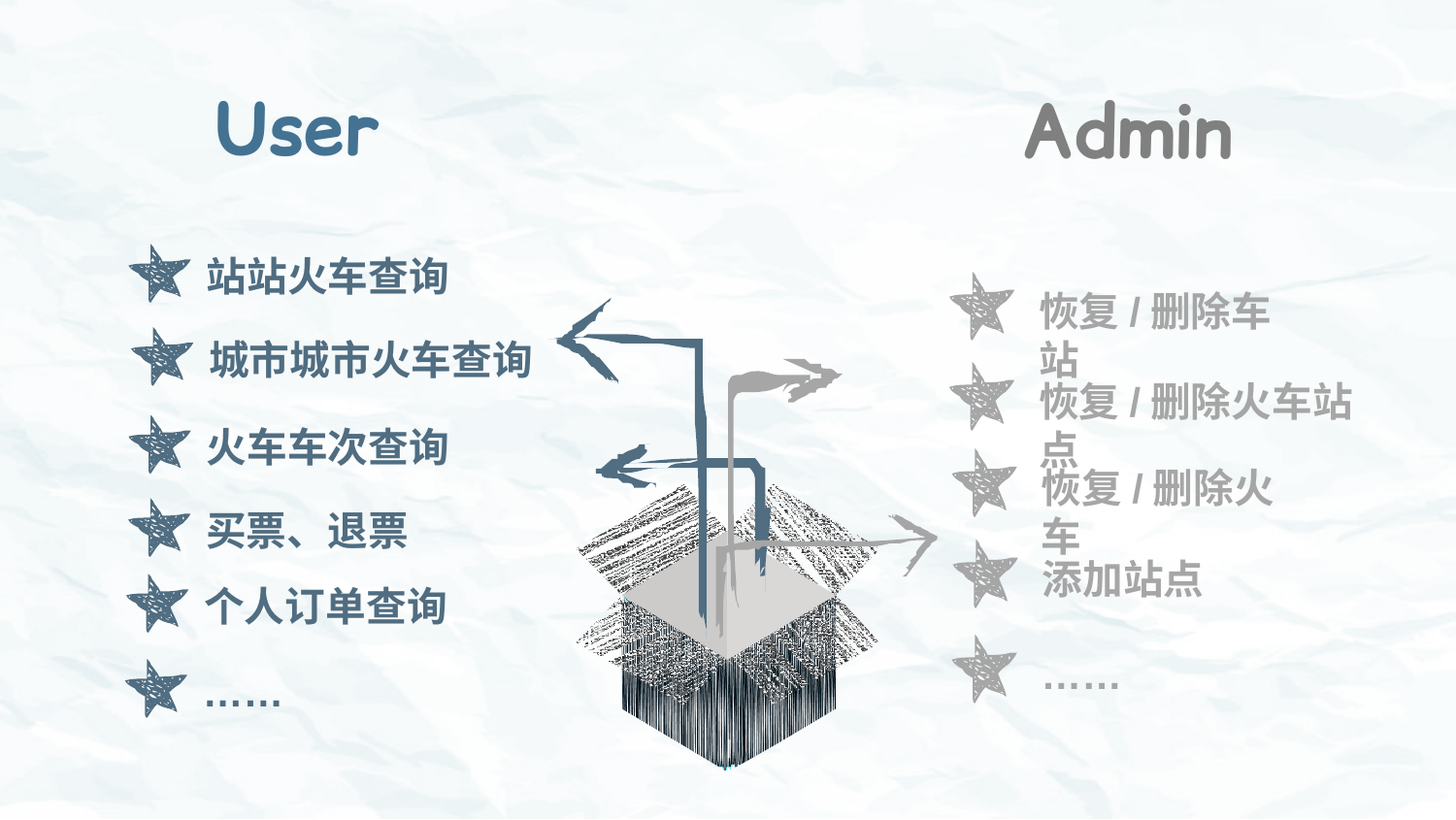

User
Admin

站站火车查询

恢复/删除车站

城市城市火车查询

恢复/删除火车站点

火车车次查询

恢复/删除火车

买票、退票

添加站点

个人订单查询

……

……